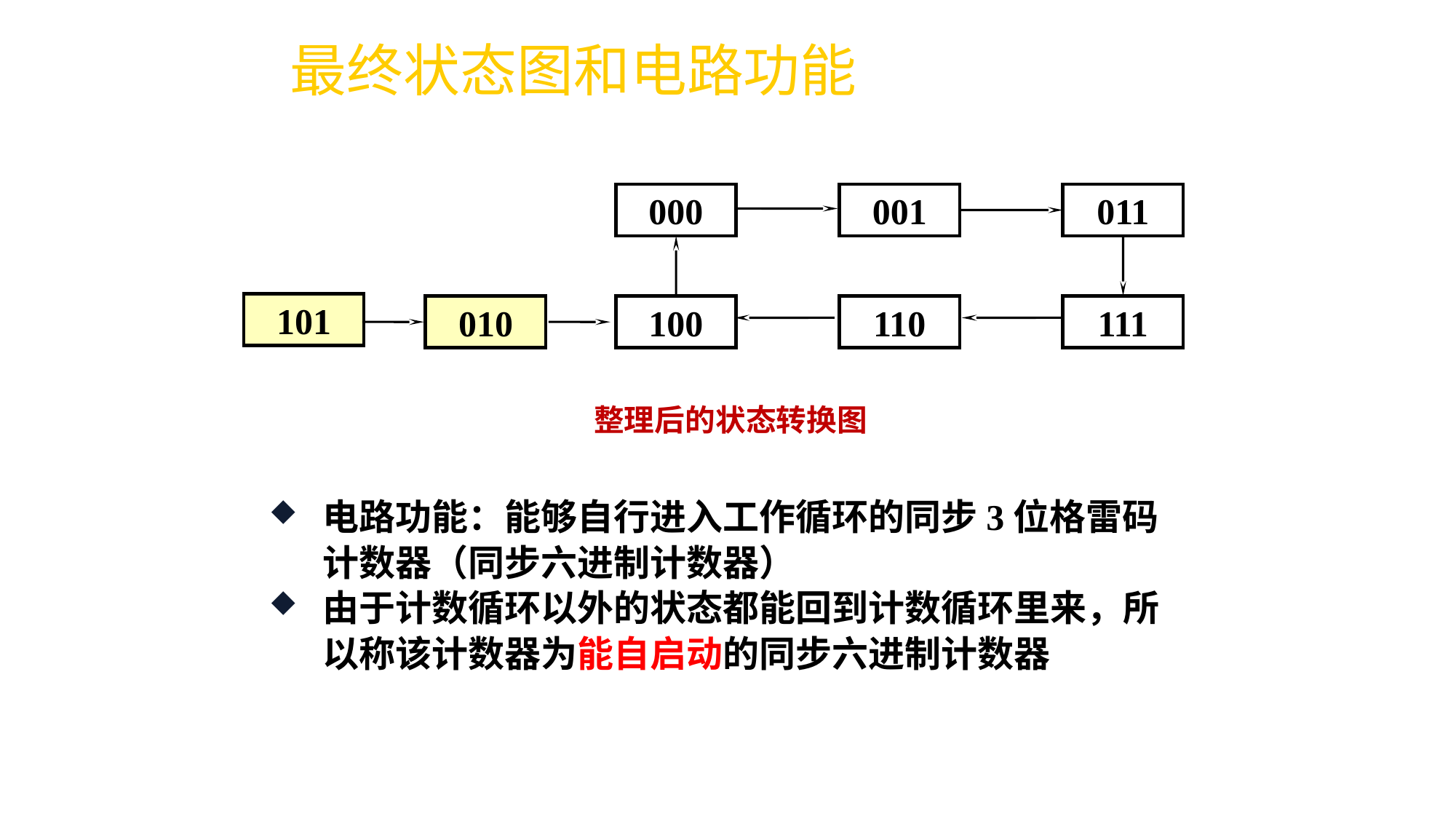

# 最终状态图和电路功能
000
001
011

101
010
100
110
111

整理后的状态转换图
电路功能：能够自行进入工作循环的同步3位格雷码计数器（同步六进制计数器）
由于计数循环以外的状态都能回到计数循环里来，所以称该计数器为能自启动的同步六进制计数器